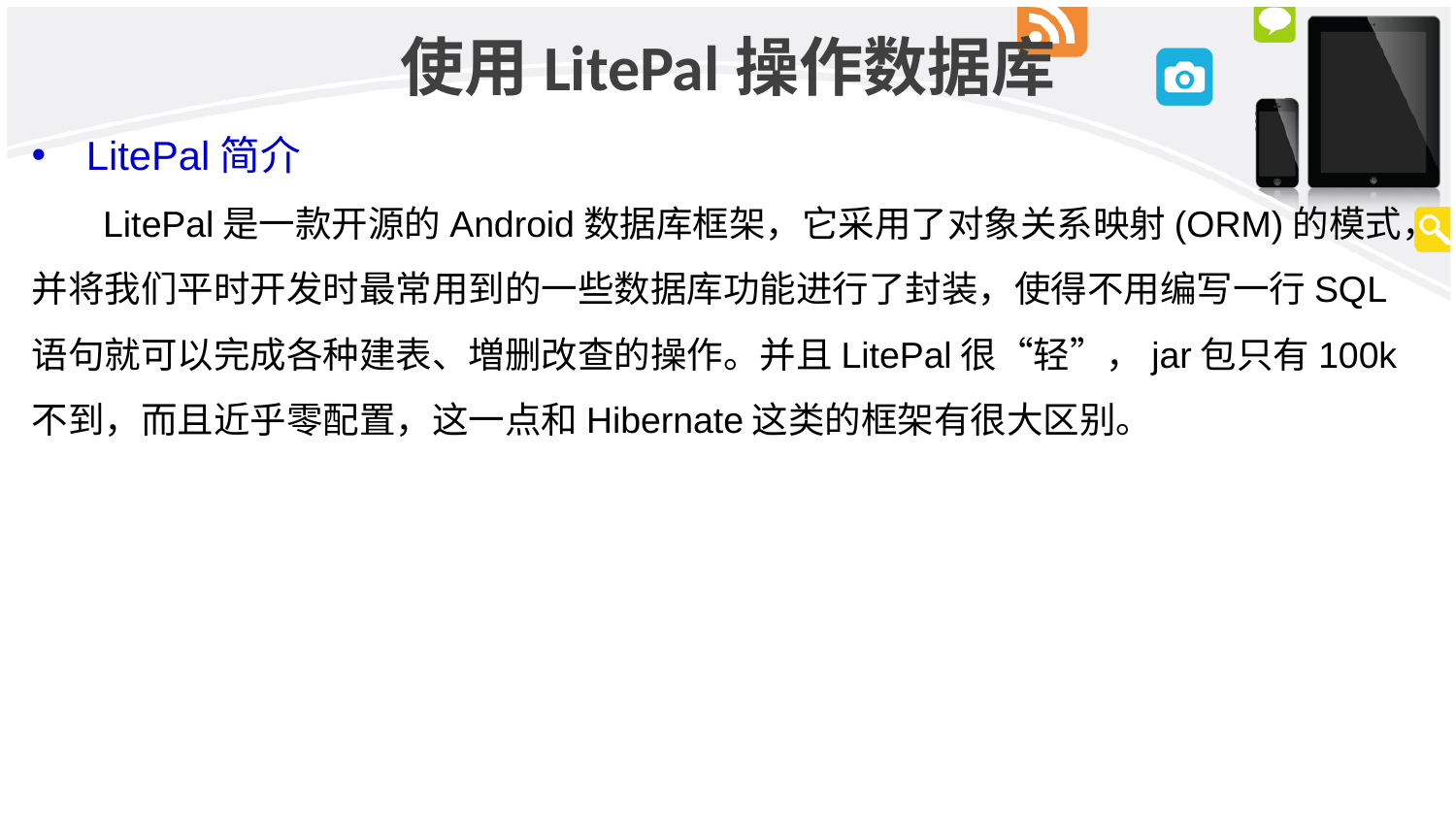

# 使用LitePal操作数据库
LitePal简介
       LitePal是一款开源的Android数据库框架，它采用了对象关系映射(ORM)的模式，并将我们平时开发时最常用到的一些数据库功能进行了封装，使得不用编写一行SQL语句就可以完成各种建表、増删改查的操作。并且LitePal很“轻”，jar包只有100k不到，而且近乎零配置，这一点和Hibernate这类的框架有很大区别。